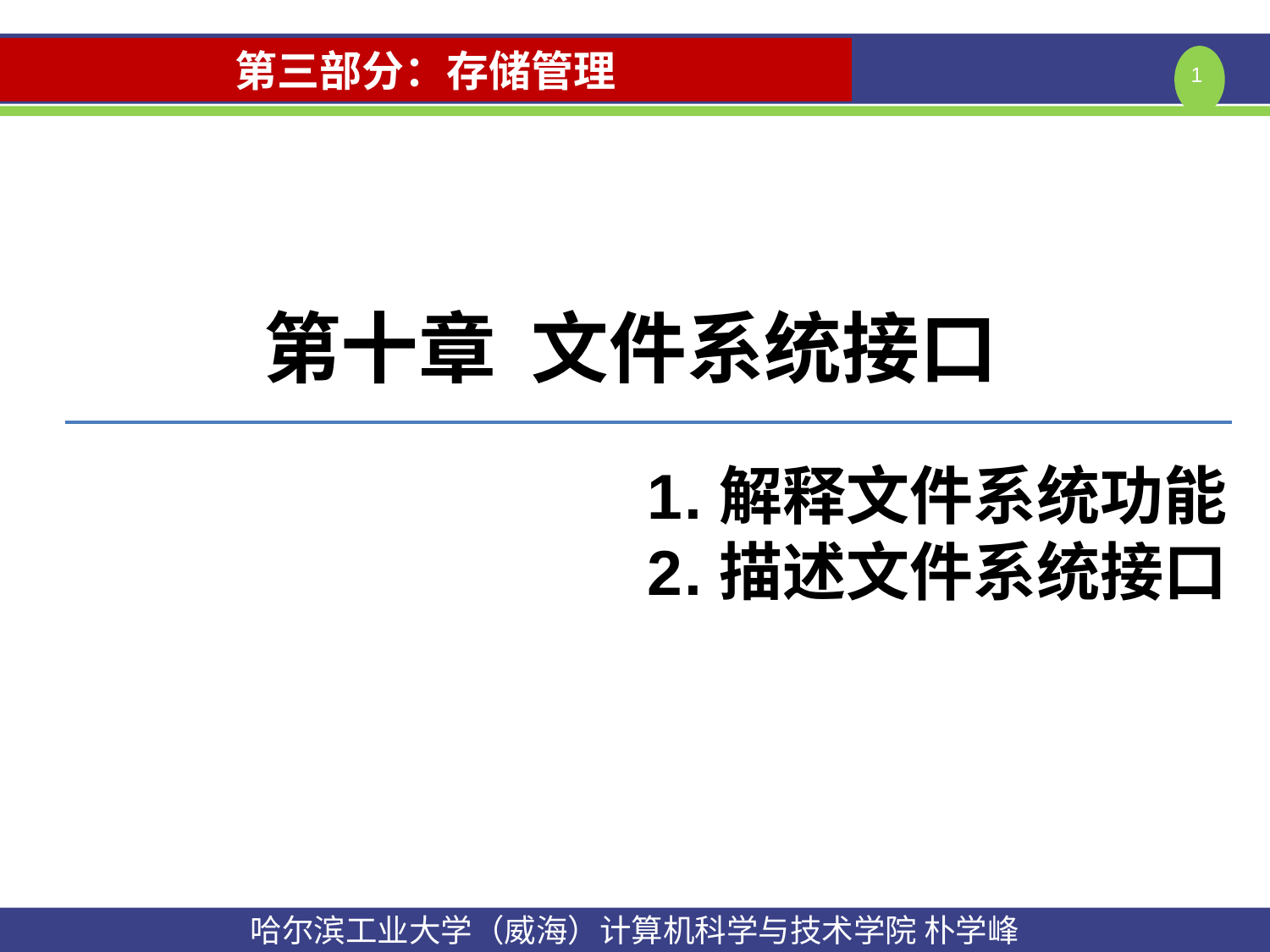

第三部分：存储管理
# 第十章  文件系统接口
解释文件系统功能
描述文件系统接口